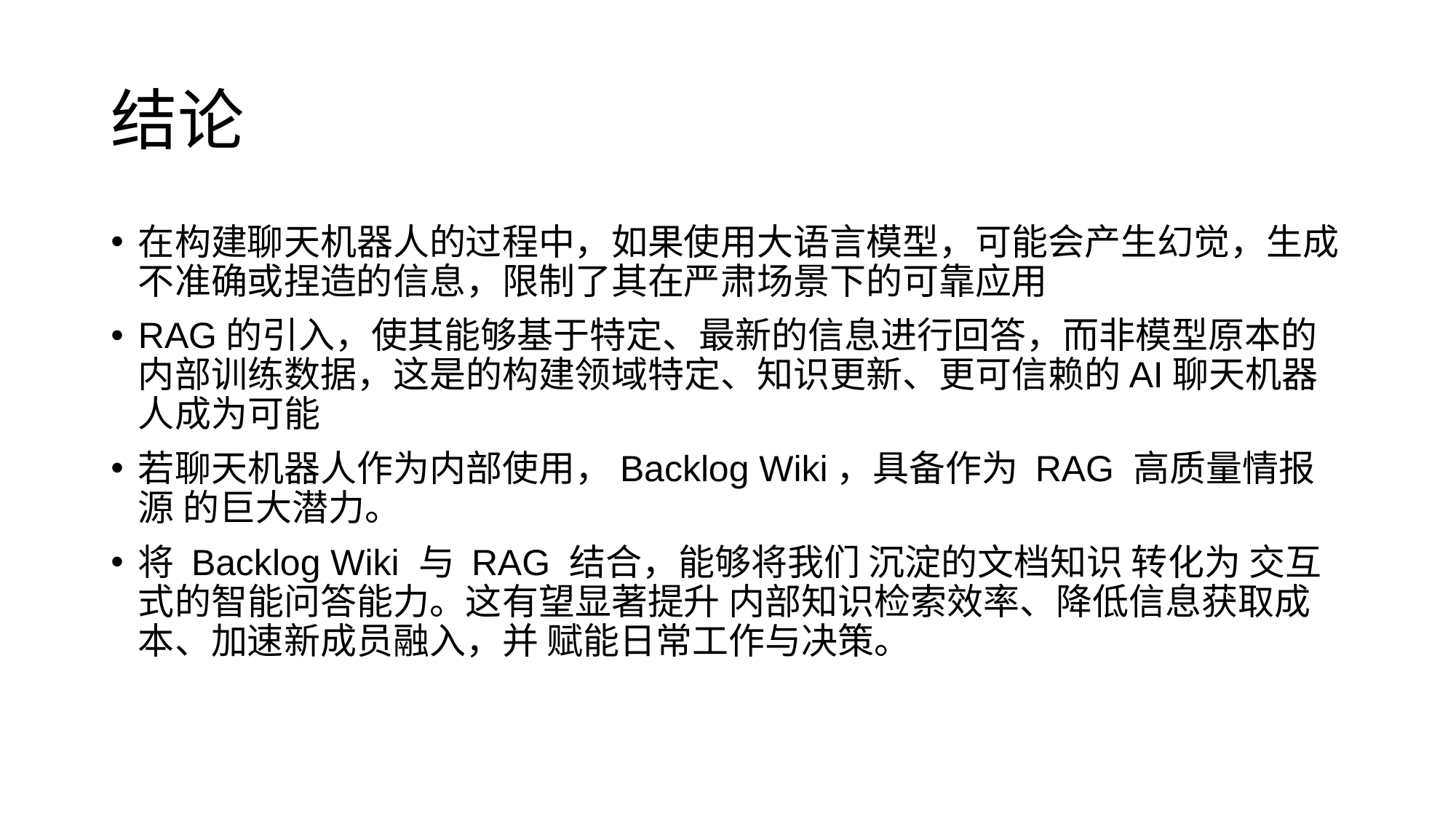

# 结论
在构建聊天机器人的过程中，如果使用大语言模型，可能会产生幻觉，生成不准确或捏造的信息，限制了其在严肃场景下的可靠应用
RAG的引入，使其能够基于特定、最新的信息进行回答，而非模型原本的内部训练数据，这是的构建领域特定、知识更新、更可信赖的AI聊天机器人成为可能
若聊天机器人作为内部使用，Backlog Wiki，具备作为 RAG 高质量情报源 的巨大潜力。
将 Backlog Wiki 与 RAG 结合，能够将我们 沉淀的文档知识 转化为 交互式的智能问答能力。这有望显著提升 内部知识检索效率、降低信息获取成本、加速新成员融入，并 赋能日常工作与决策。